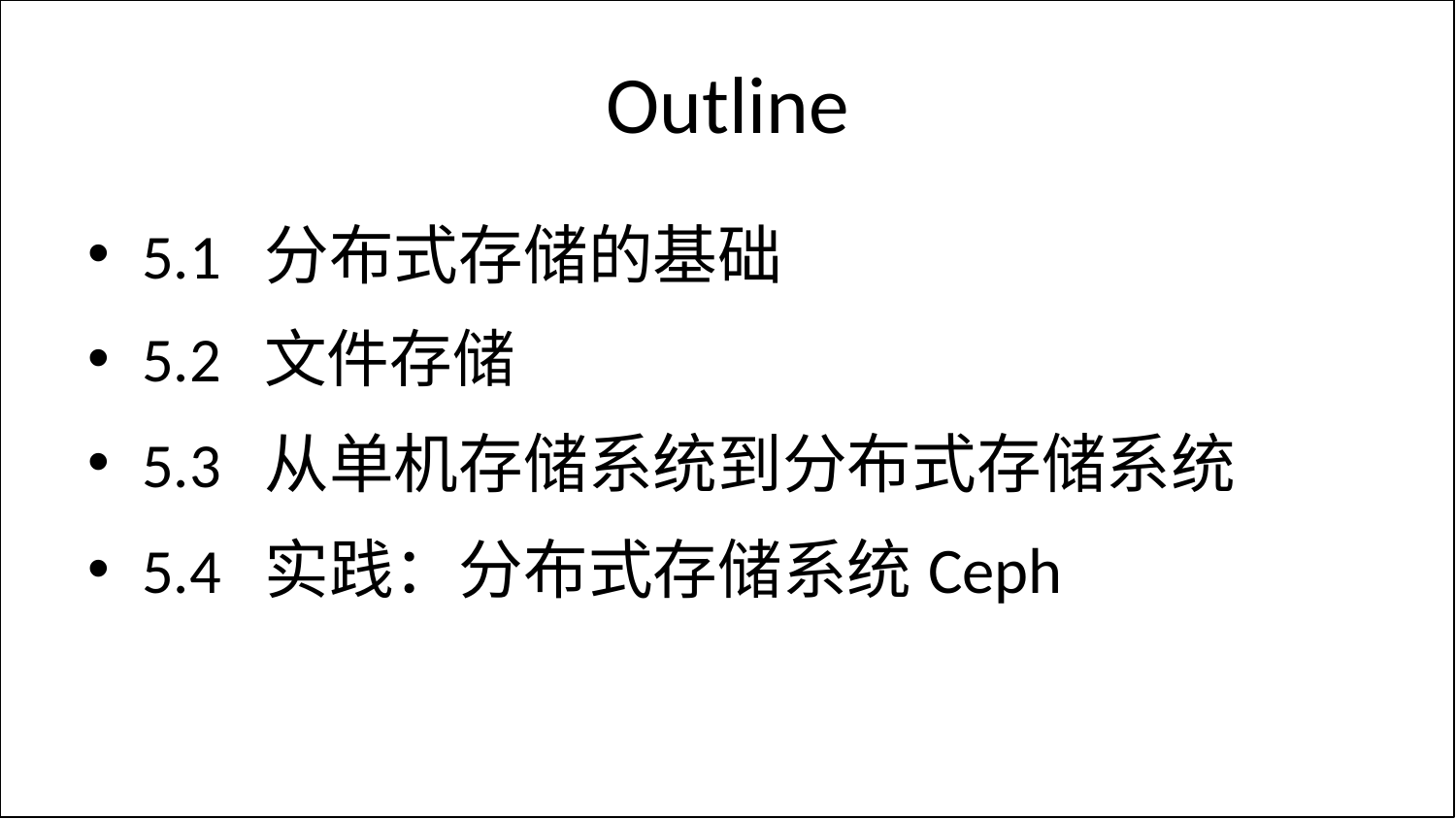

# Outline
5.1  分布式存储的基础
5.2  文件存储
5.3  从单机存储系统到分布式存储系统
5.4  实践：分布式存储系统Ceph
Domain expertise
Mathematics
Machine Learning
Data engineering